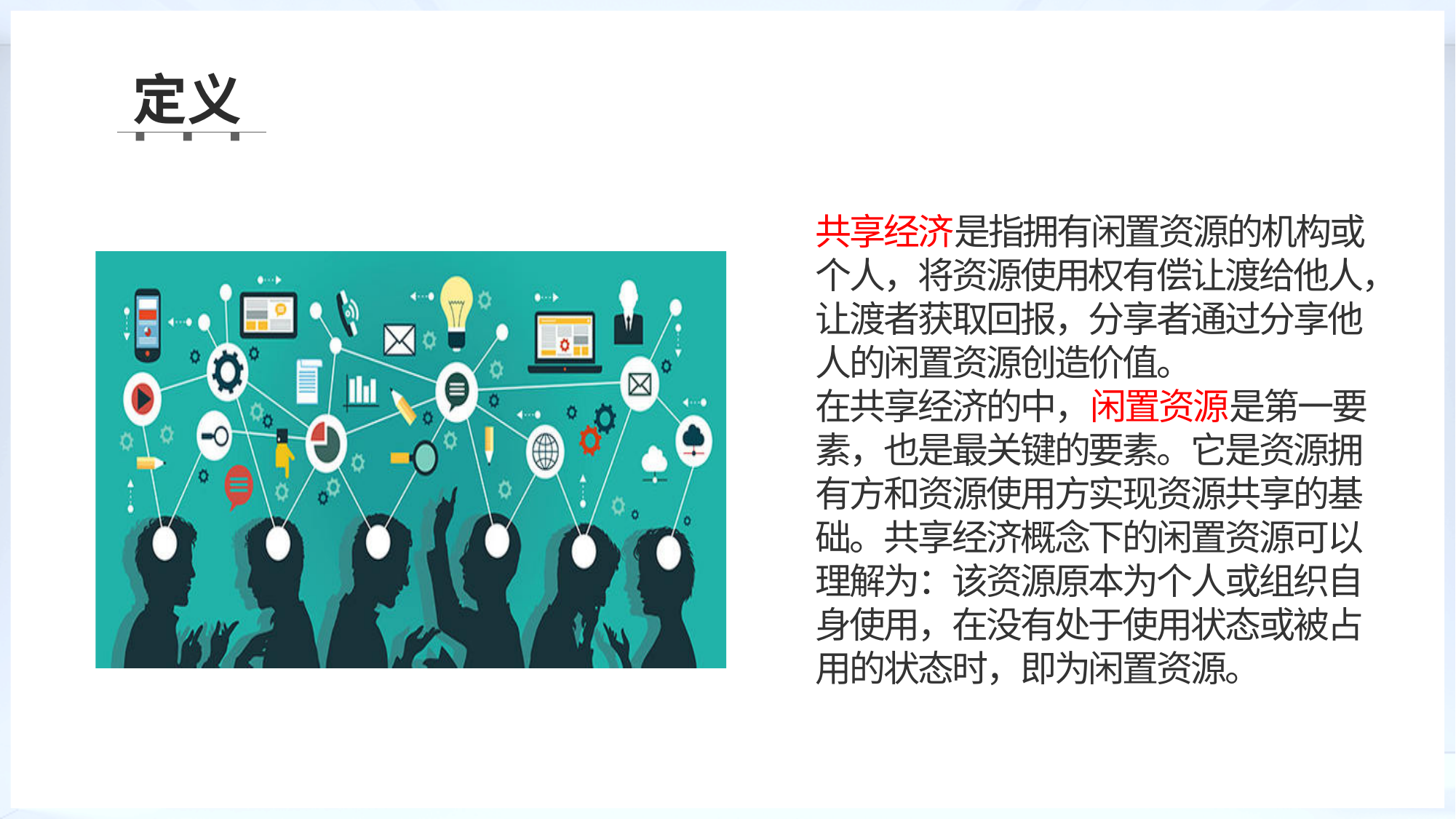

定义

共享经济是指拥有闲置资源的机构或个人，将资源使用权有偿让渡给他人，让渡者获取回报，分享者通过分享他人的闲置资源创造价值。
在共享经济的中，闲置资源是第一要素，也是最关键的要素。它是资源拥有方和资源使用方实现资源共享的基础。共享经济概念下的闲置资源可以理解为：该资源原本为个人或组织自身使用，在没有处于使用状态或被占用的状态时，即为闲置资源。